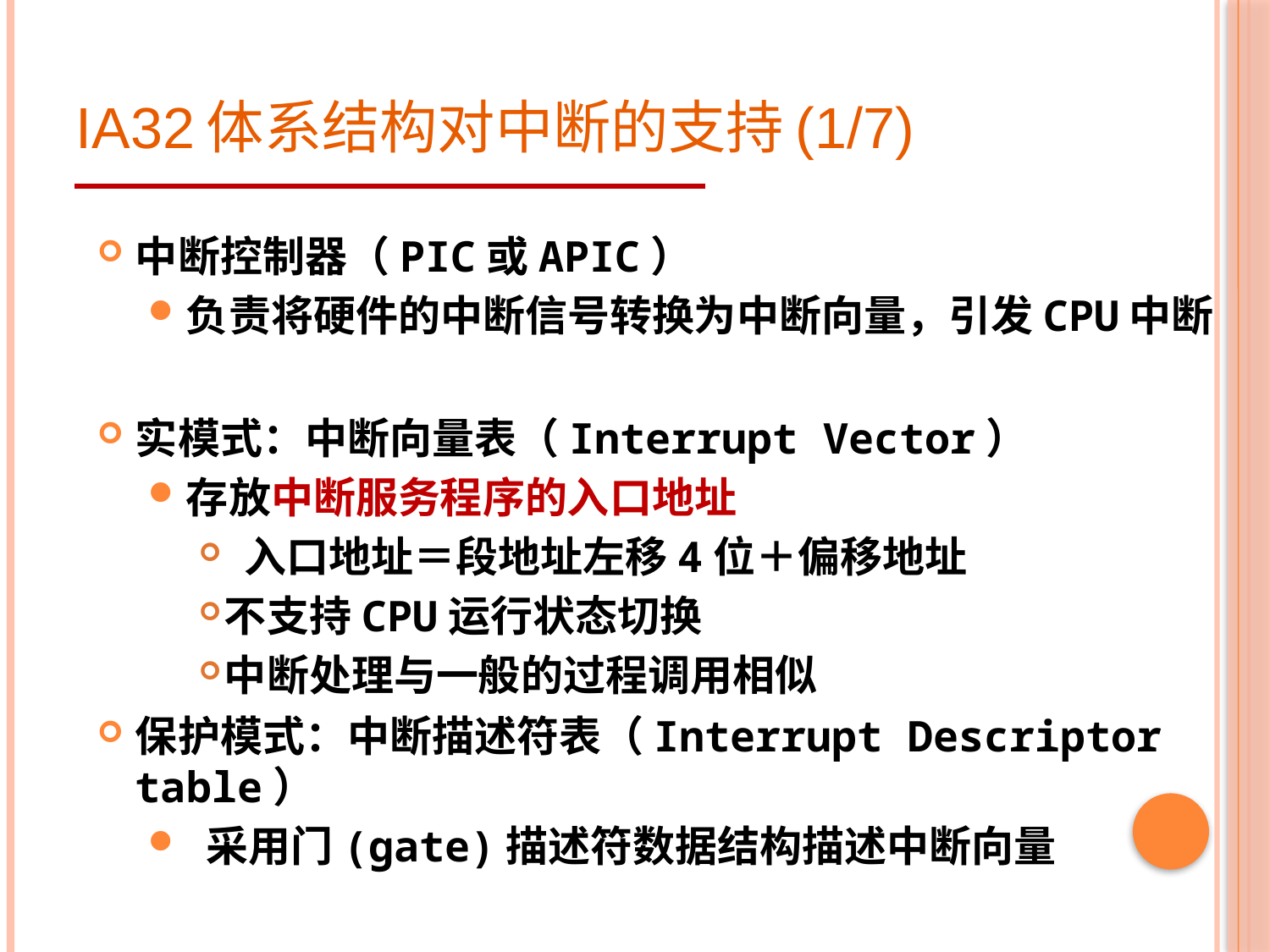

# IA32体系结构对中断的支持(1/7)
中断控制器（PIC或APIC）
负责将硬件的中断信号转换为中断向量，引发CPU中断

实模式：中断向量表（Interrupt Vector）
存放中断服务程序的入口地址
 入口地址＝段地址左移4位＋偏移地址
不支持CPU运行状态切换
中断处理与一般的过程调用相似
保护模式：中断描述符表（Interrupt Descriptor table）
 采用门(gate)描述符数据结构描述中断向量